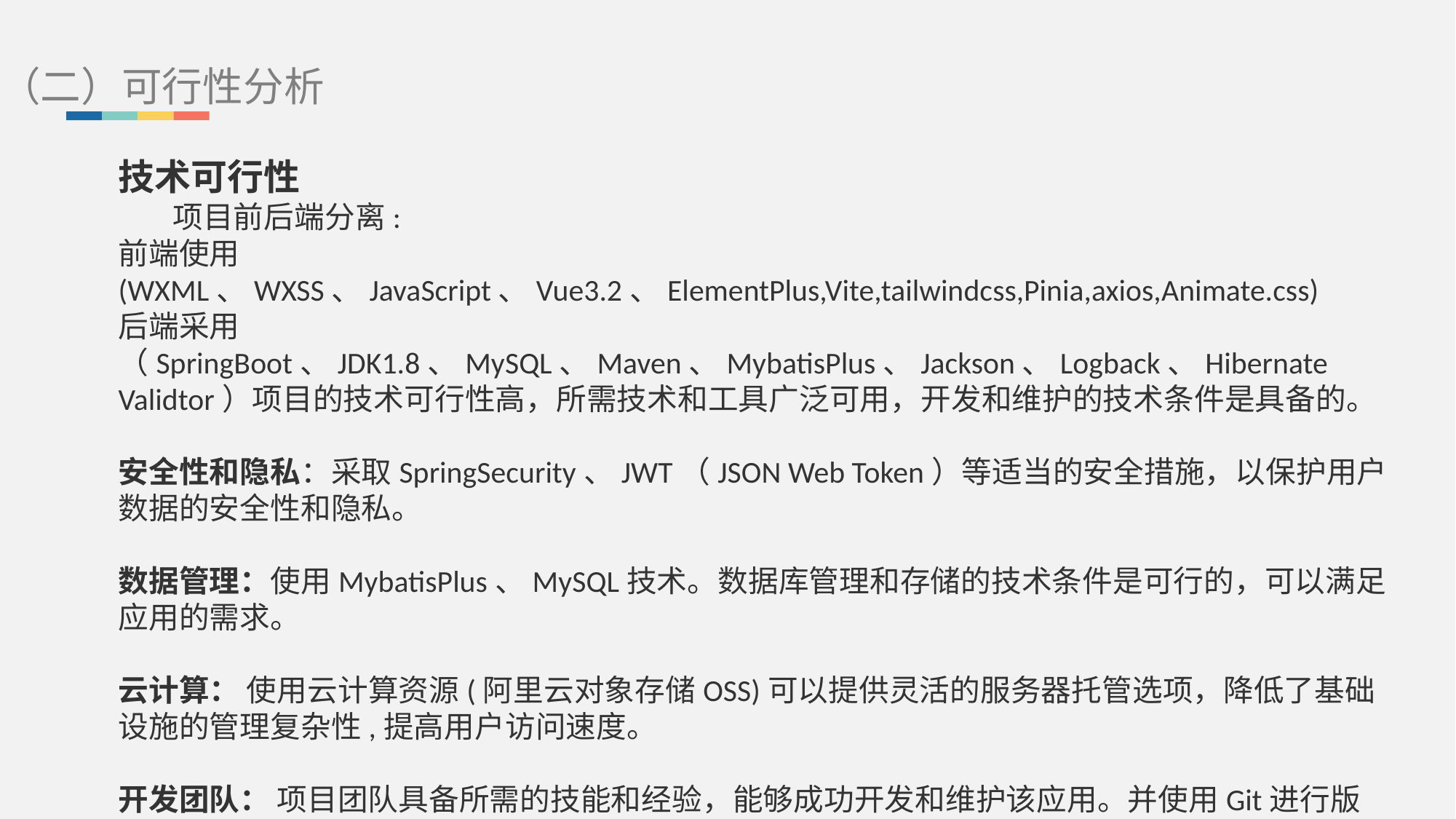

（二）可行性分析

技术可行性
       项目前后端分离:
前端使用(WXML、WXSS、JavaScript、Vue3.2、ElementPlus,Vite,tailwindcss,Pinia,axios,Animate.css)
后端采用（SpringBoot、JDK1.8、MySQL、Maven、MybatisPlus、Jackson、Logback、Hibernate Validtor）项目的技术可行性高，所需技术和工具广泛可用，开发和维护的技术条件是具备的。

安全性和隐私：采取SpringSecurity、JWT（JSON Web Token）等适当的安全措施，以保护用户数据的安全性和隐私。

数据管理：使用MybatisPlus、MySQL技术。数据库管理和存储的技术条件是可行的，可以满足应用的需求。

云计算： 使用云计算资源(阿里云对象存储OSS)可以提供灵活的服务器托管选项，降低了基础设施的管理复杂性,提高用户访问速度。

开发团队： 项目团队具备所需的技能和经验，能够成功开发和维护该应用。并使用Git进行版本控制团队协作开发。(https://gitee.com/mgluon/english-learning-app)